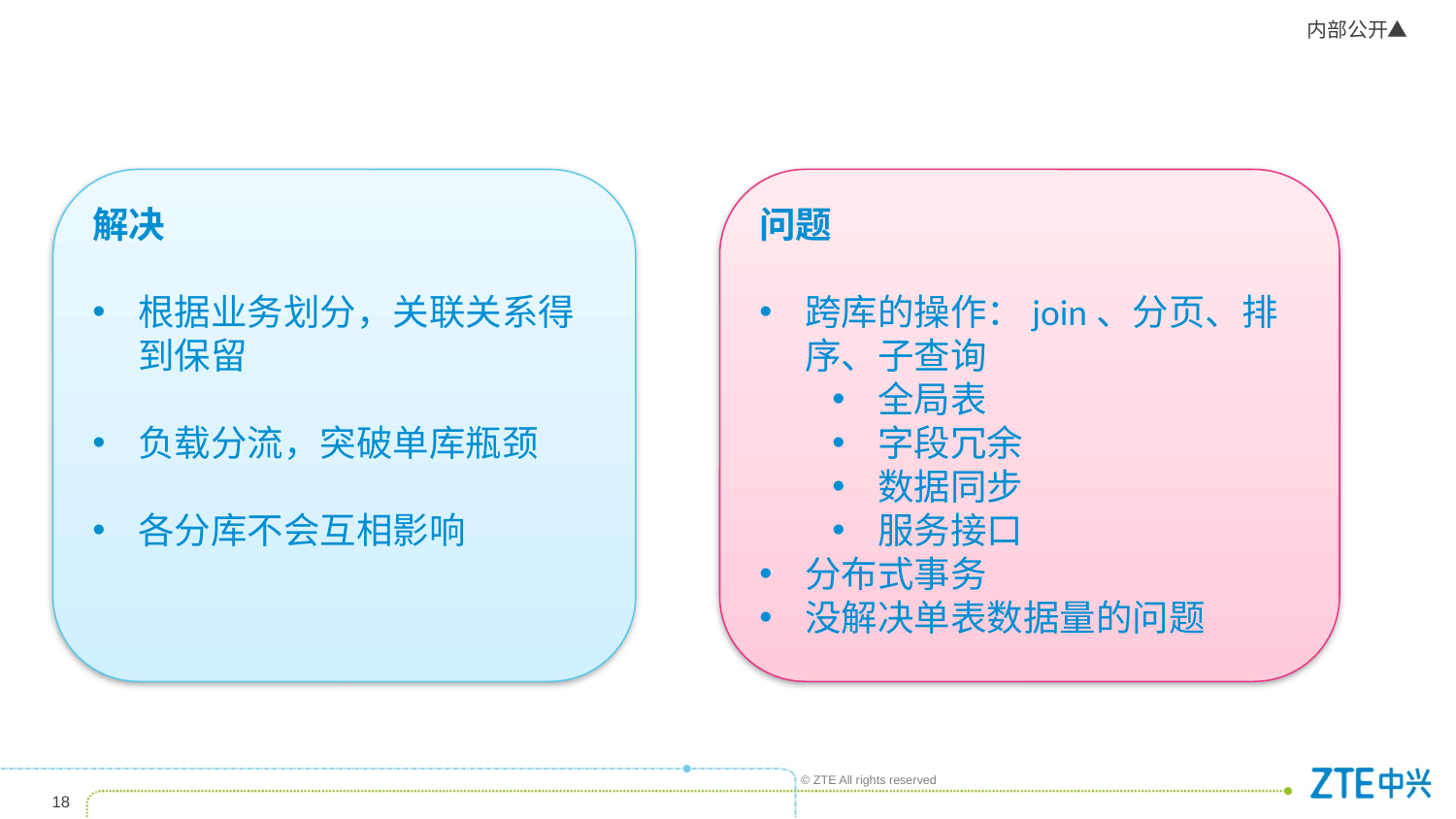

解决

根据业务划分，关联关系得到保留

负载分流，突破单库瓶颈

各分库不会互相影响

问题

跨库的操作：join、分页、排序、子查询
全局表
字段冗余
数据同步
服务接口
分布式事务
没解决单表数据量的问题